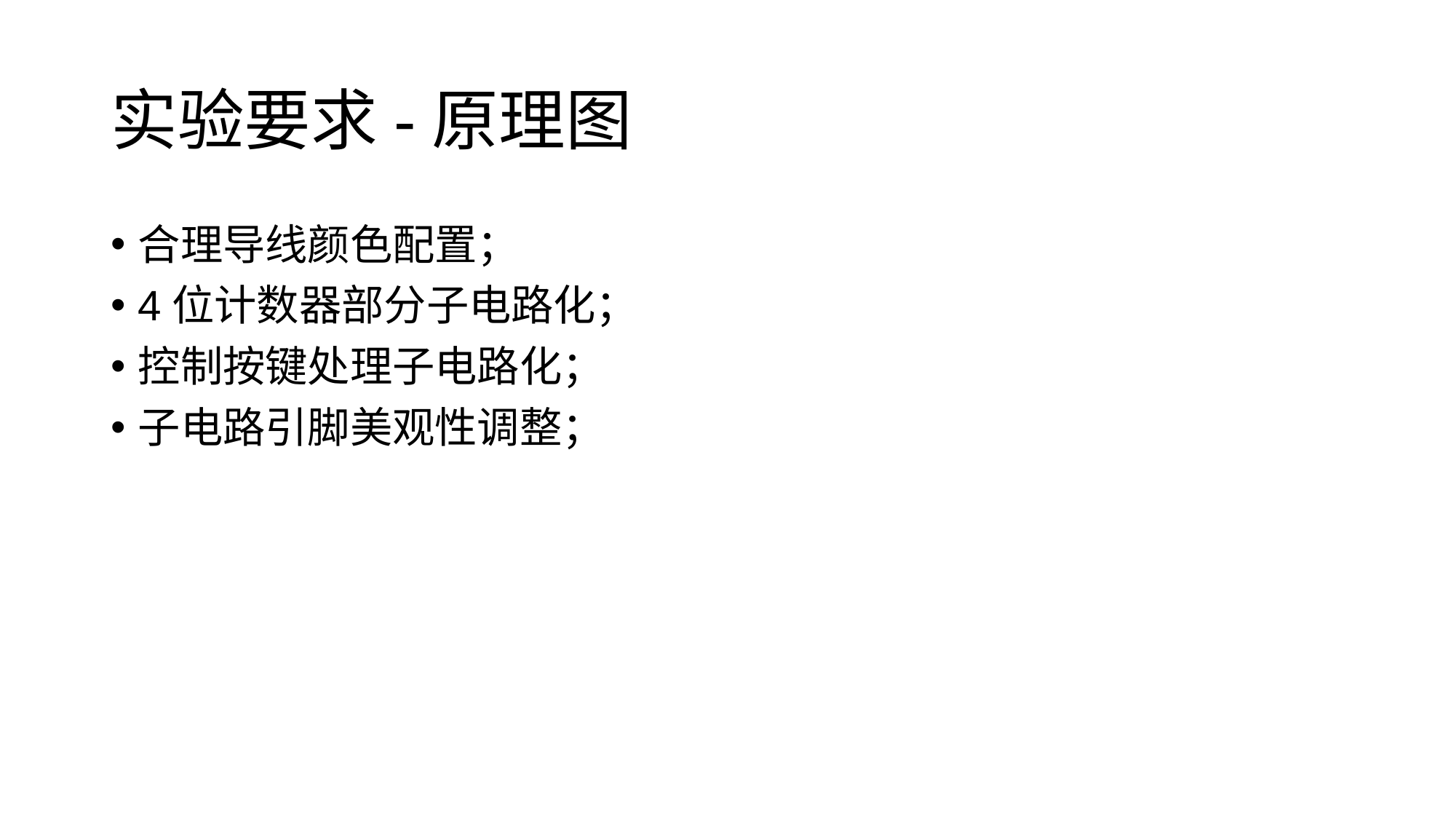

# 实验要求-原理图
合理导线颜色配置；
4位计数器部分子电路化；
控制按键处理子电路化；
子电路引脚美观性调整；